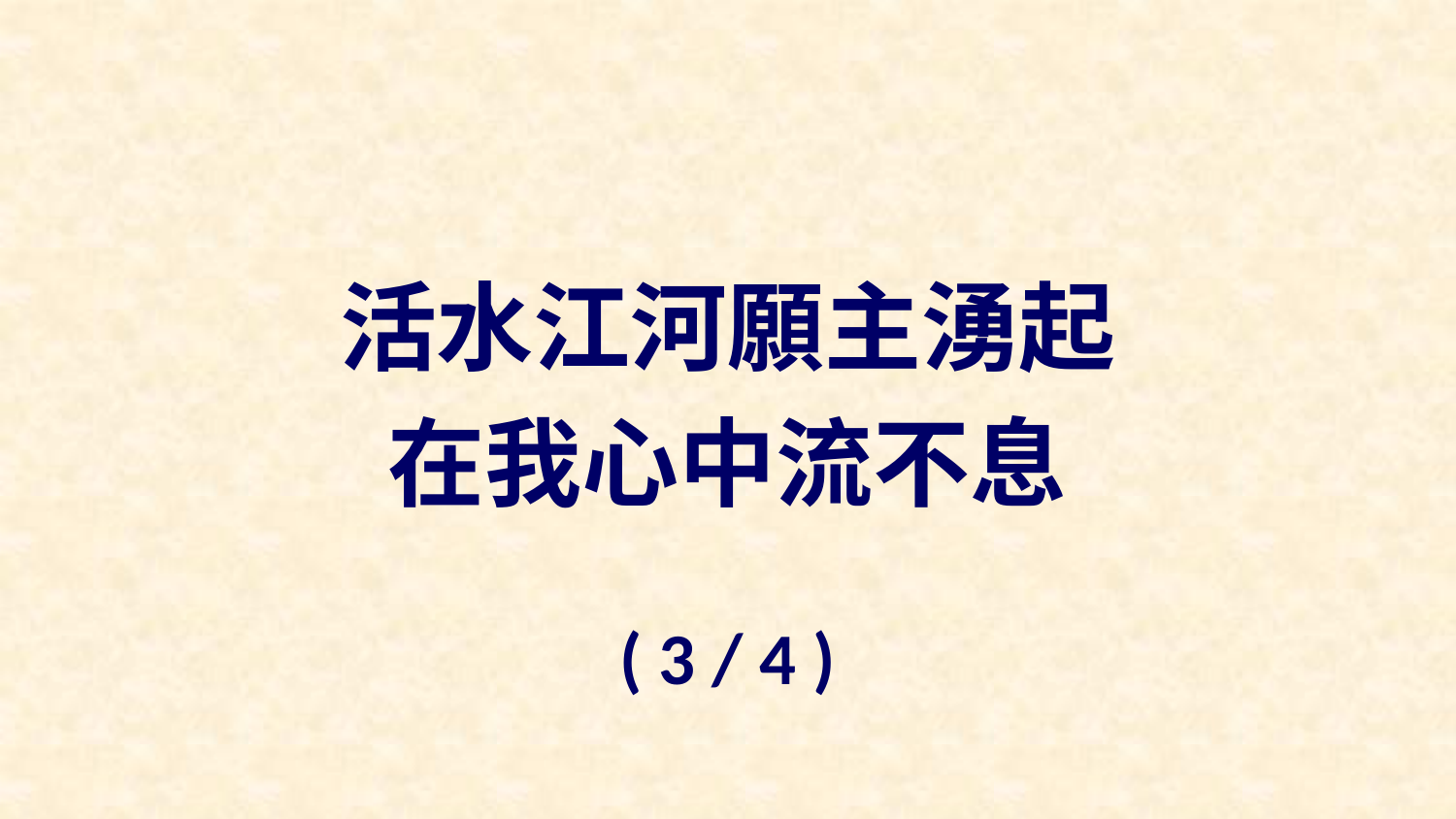

活水江河願主湧起
在我心中流不息
( 3 / 4 )